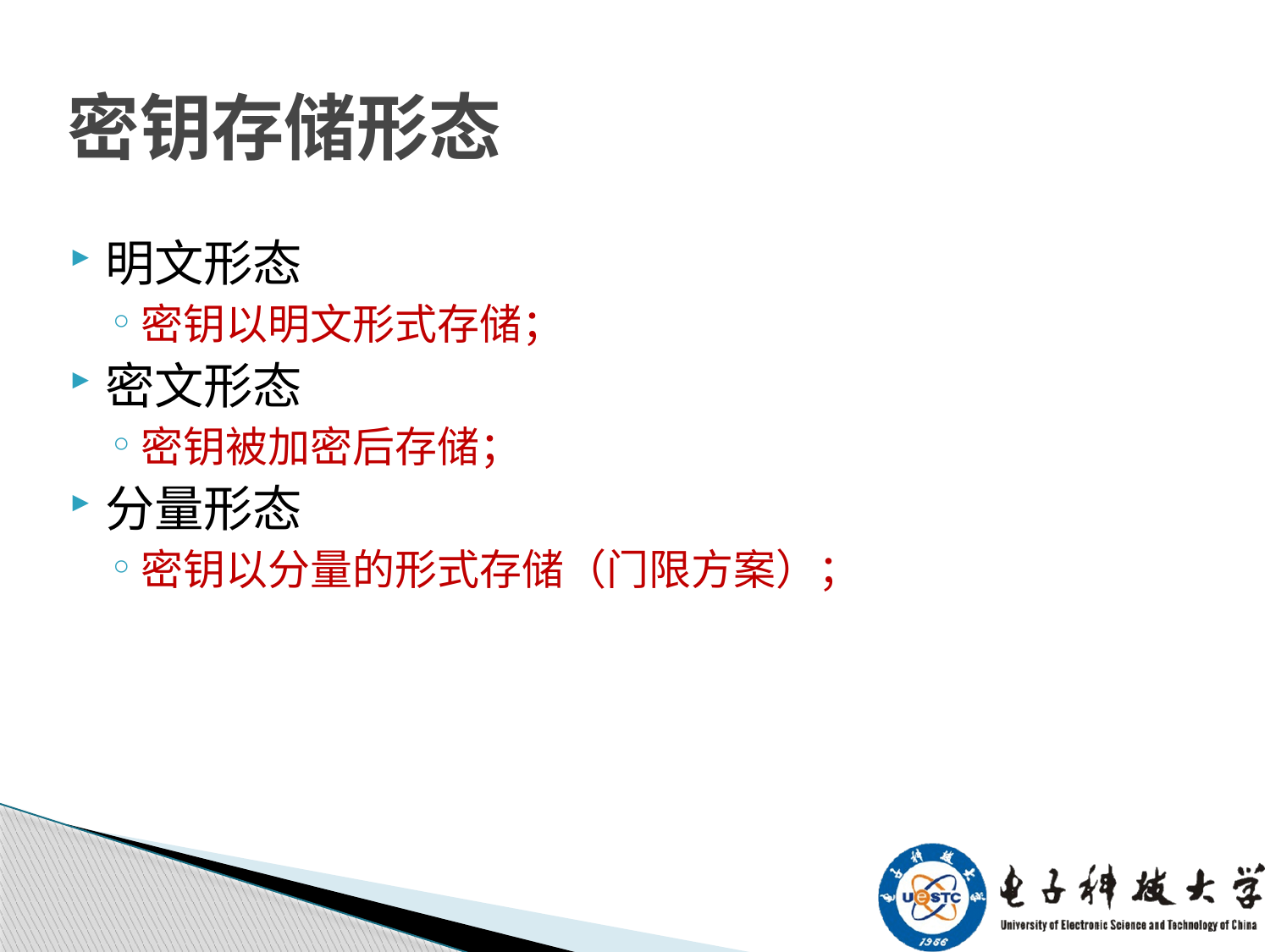

# 密钥存储形态
明文形态
密钥以明文形式存储；
密文形态
密钥被加密后存储；
分量形态
密钥以分量的形式存储（门限方案）；